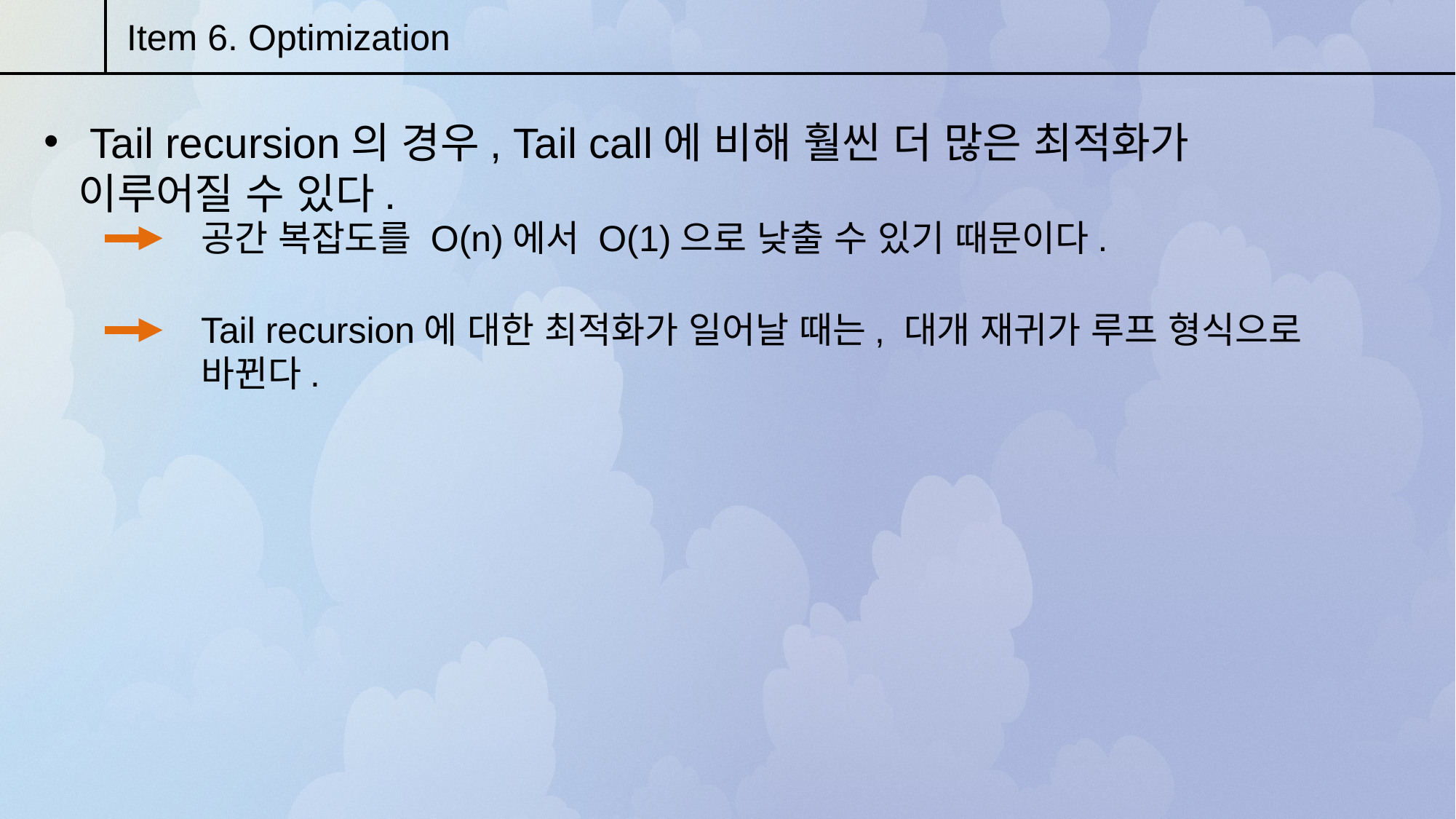

Item 6. Optimization
 Tail recursion의 경우, Tail call에 비해 훨씬 더 많은 최적화가 이루어질 수 있다.
공간 복잡도를 O(n)에서 O(1)으로 낮출 수 있기 때문이다.
Tail recursion에 대한 최적화가 일어날 때는, 대개 재귀가 루프 형식으로 바뀐다.